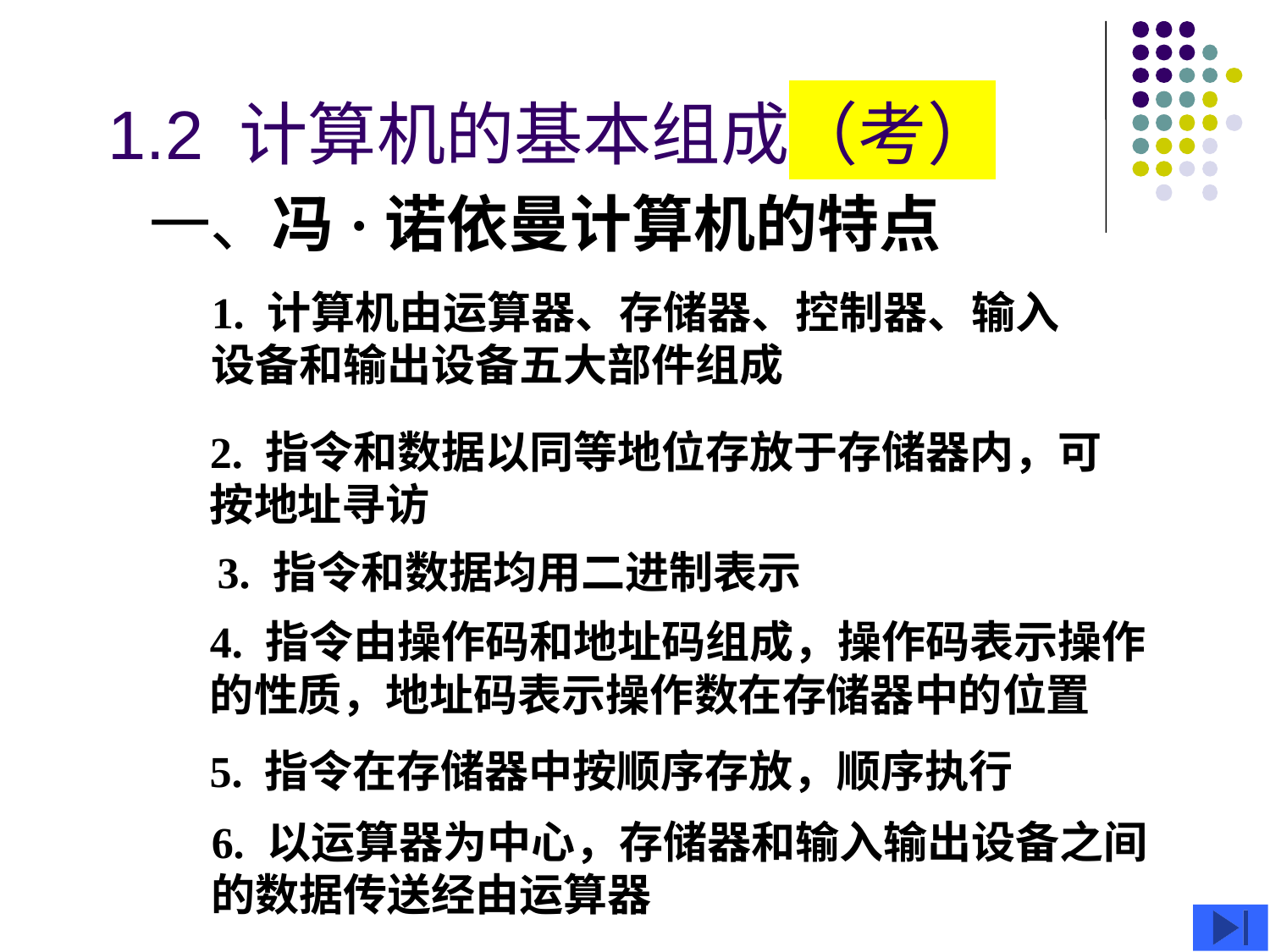

# 1.2 计算机的基本组成（考）
一、冯·诺依曼计算机的特点
1. 计算机由运算器、存储器、控制器、输入设备和输出设备五大部件组成
2. 指令和数据以同等地位存放于存储器内，可按地址寻访
3. 指令和数据均用二进制表示
4. 指令由操作码和地址码组成，操作码表示操作的性质，地址码表示操作数在存储器中的位置
5. 指令在存储器中按顺序存放，顺序执行
6. 以运算器为中心，存储器和输入输出设备之间的数据传送经由运算器